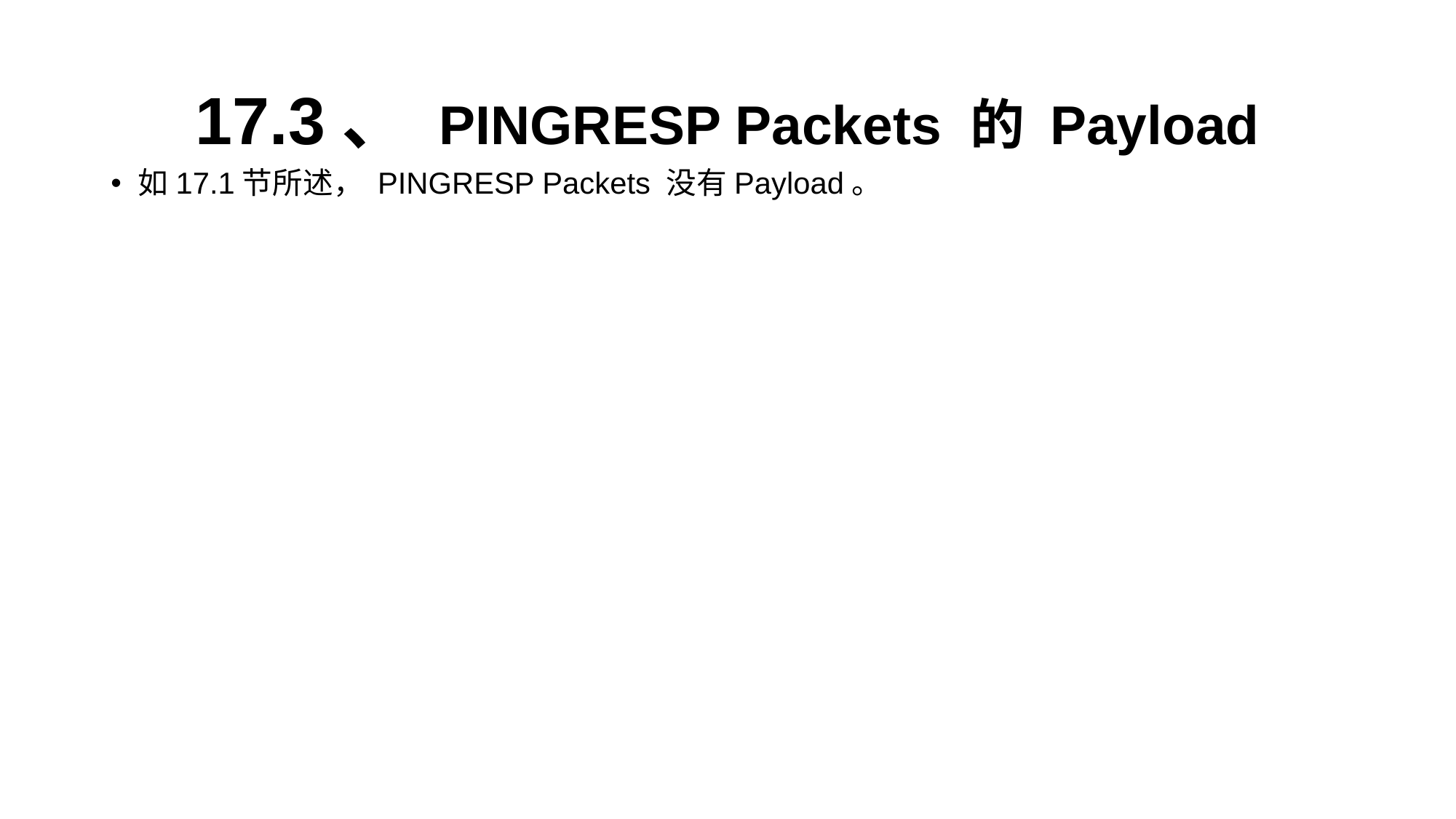

# 17.3、 PINGRESP Packets 的 Payload
如17.1节所述， PINGRESP Packets 没有Payload。